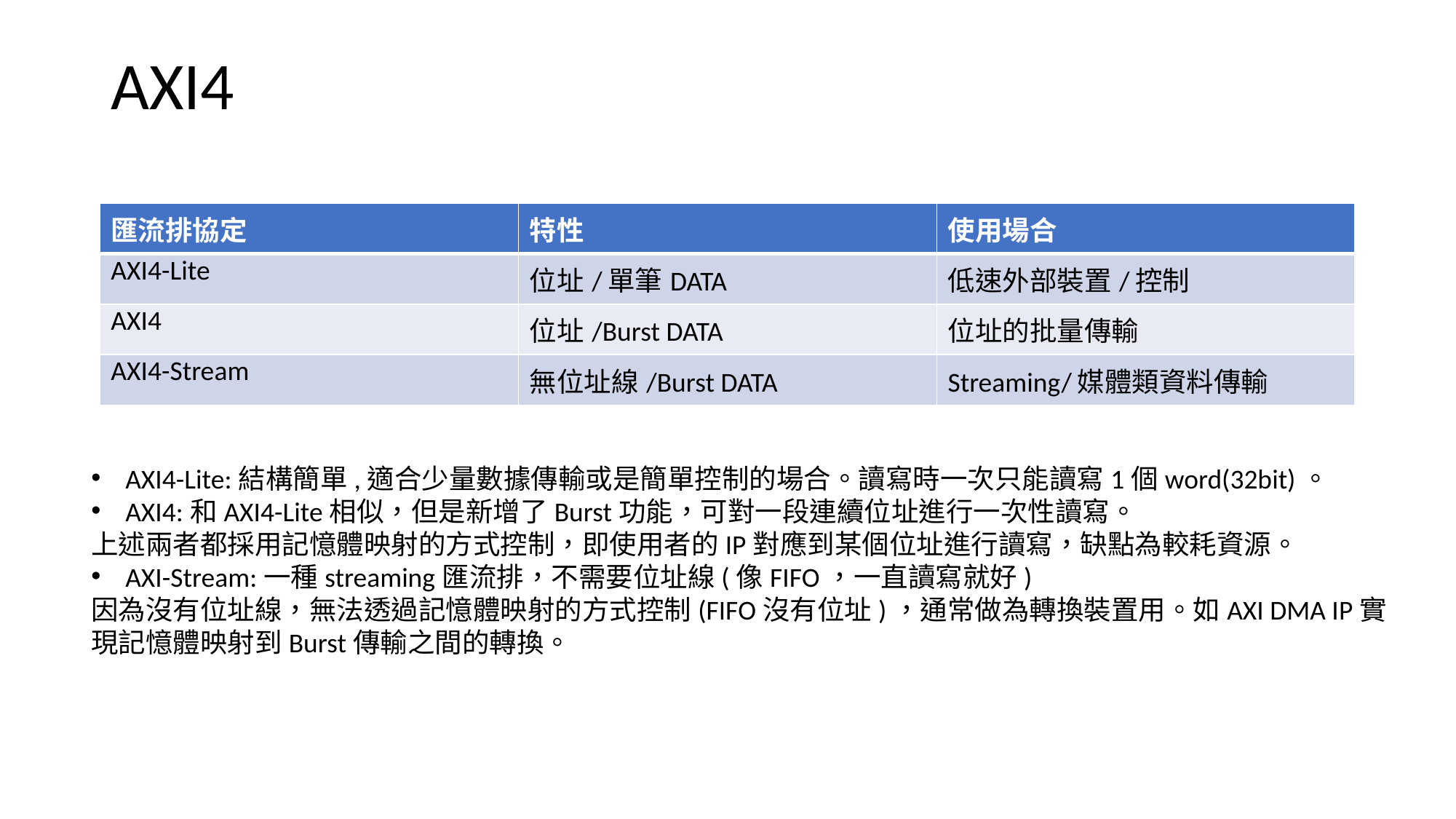

# AXI4
| 匯流排協定 | 特性 | 使用場合 |
| --- | --- | --- |
| AXI4-Lite | 位址/單筆DATA | 低速外部裝置/控制 |
| AXI4 | 位址/Burst DATA | 位址的批量傳輸 |
| AXI4-Stream | 無位址線/Burst DATA | Streaming/媒體類資料傳輸 |
AXI4-Lite:結構簡單,適合少量數據傳輸或是簡單控制的場合。讀寫時一次只能讀寫1個word(32bit)。
AXI4:和AXI4-Lite相似，但是新增了Burst功能，可對一段連續位址進行一次性讀寫。
上述兩者都採用記憶體映射的方式控制，即使用者的IP對應到某個位址進行讀寫，缺點為較耗資源。
AXI-Stream:一種streaming匯流排，不需要位址線(像FIFO，一直讀寫就好)
因為沒有位址線，無法透過記憶體映射的方式控制(FIFO沒有位址)，通常做為轉換裝置用。如AXI DMA IP實現記憶體映射到Burst傳輸之間的轉換。